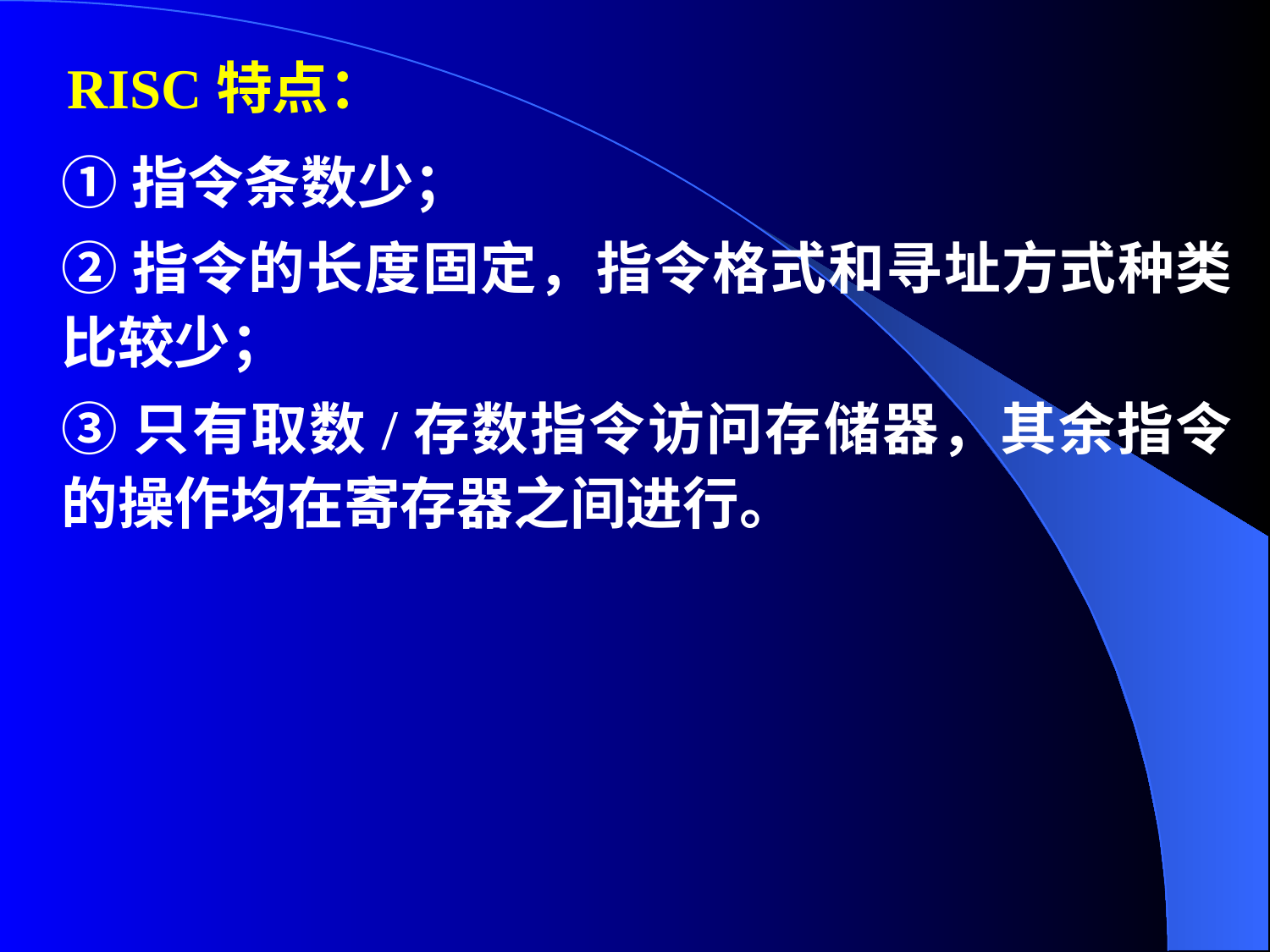

RISC特点：
①指令条数少；
②指令的长度固定，指令格式和寻址方式种类比较少；
③只有取数/存数指令访问存储器，其余指令的操作均在寄存器之间进行。